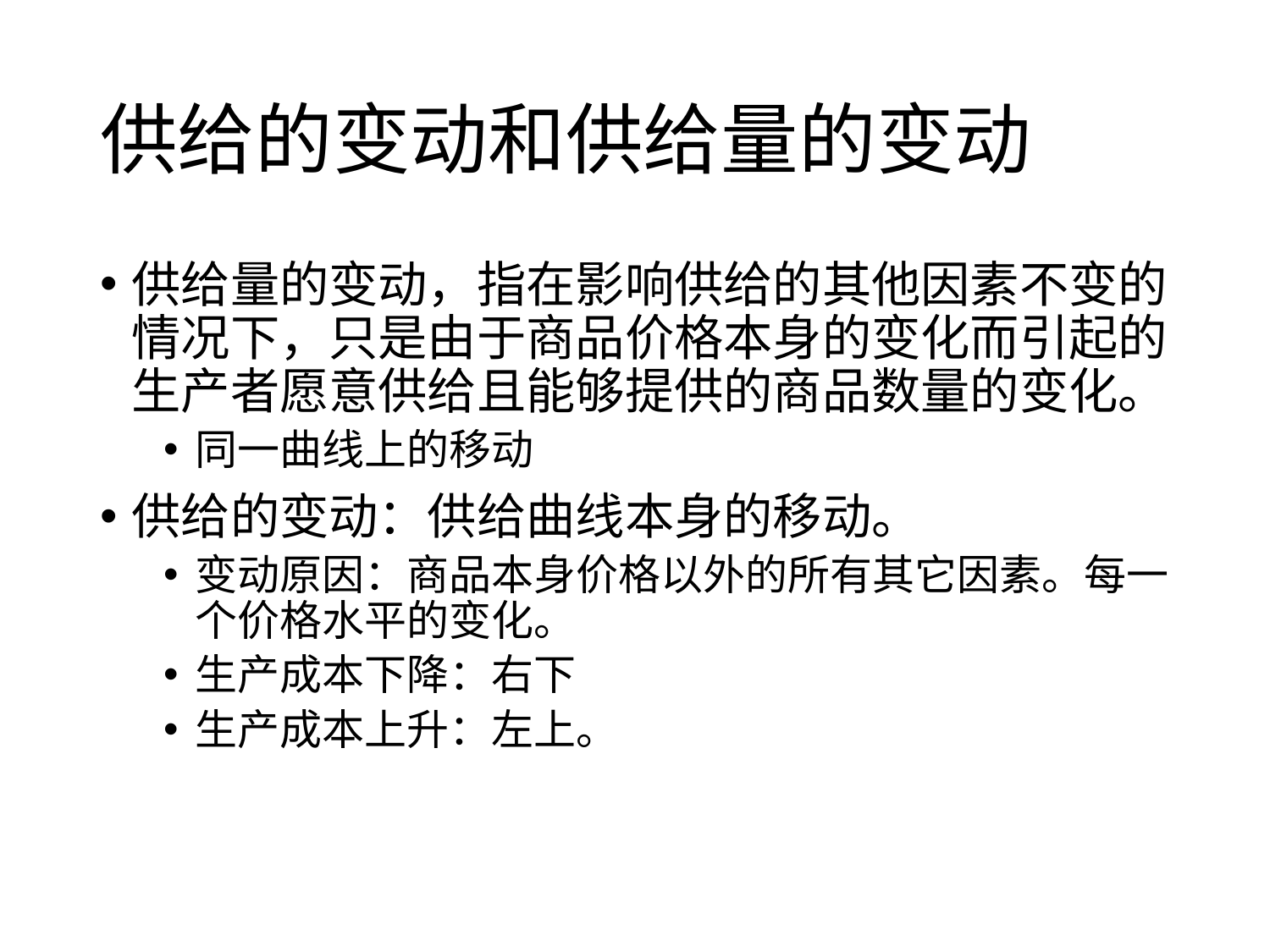

# 供给的变动和供给量的变动
供给量的变动，指在影响供给的其他因素不变的情况下，只是由于商品价格本身的变化而引起的生产者愿意供给且能够提供的商品数量的变化。
同一曲线上的移动
供给的变动：供给曲线本身的移动。
变动原因：商品本身价格以外的所有其它因素。每一个价格水平的变化。
生产成本下降：右下
生产成本上升：左上。